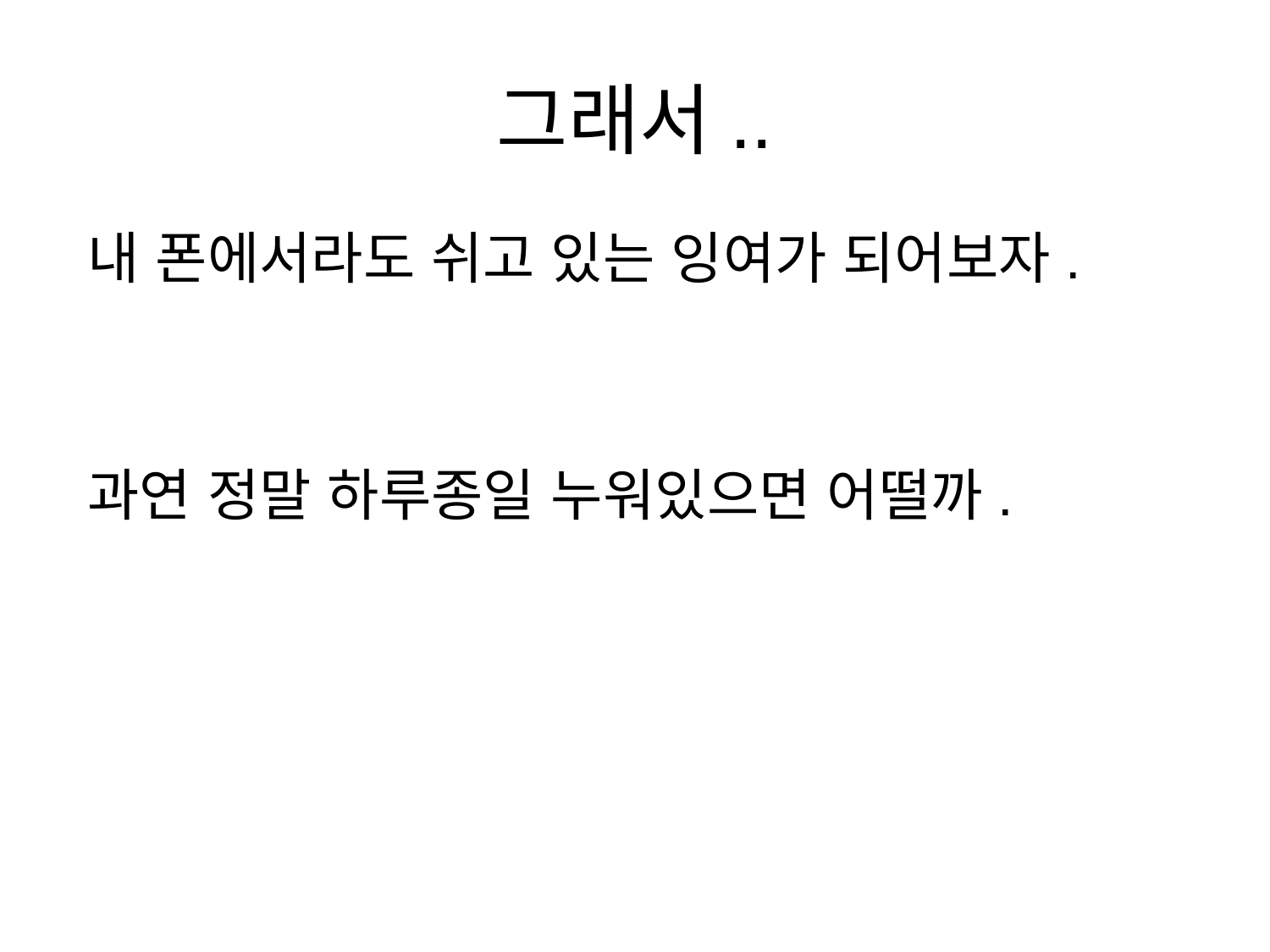

# 그래서..
내 폰에서라도 쉬고 있는 잉여가 되어보자.

과연 정말 하루종일 누워있으면 어떨까.